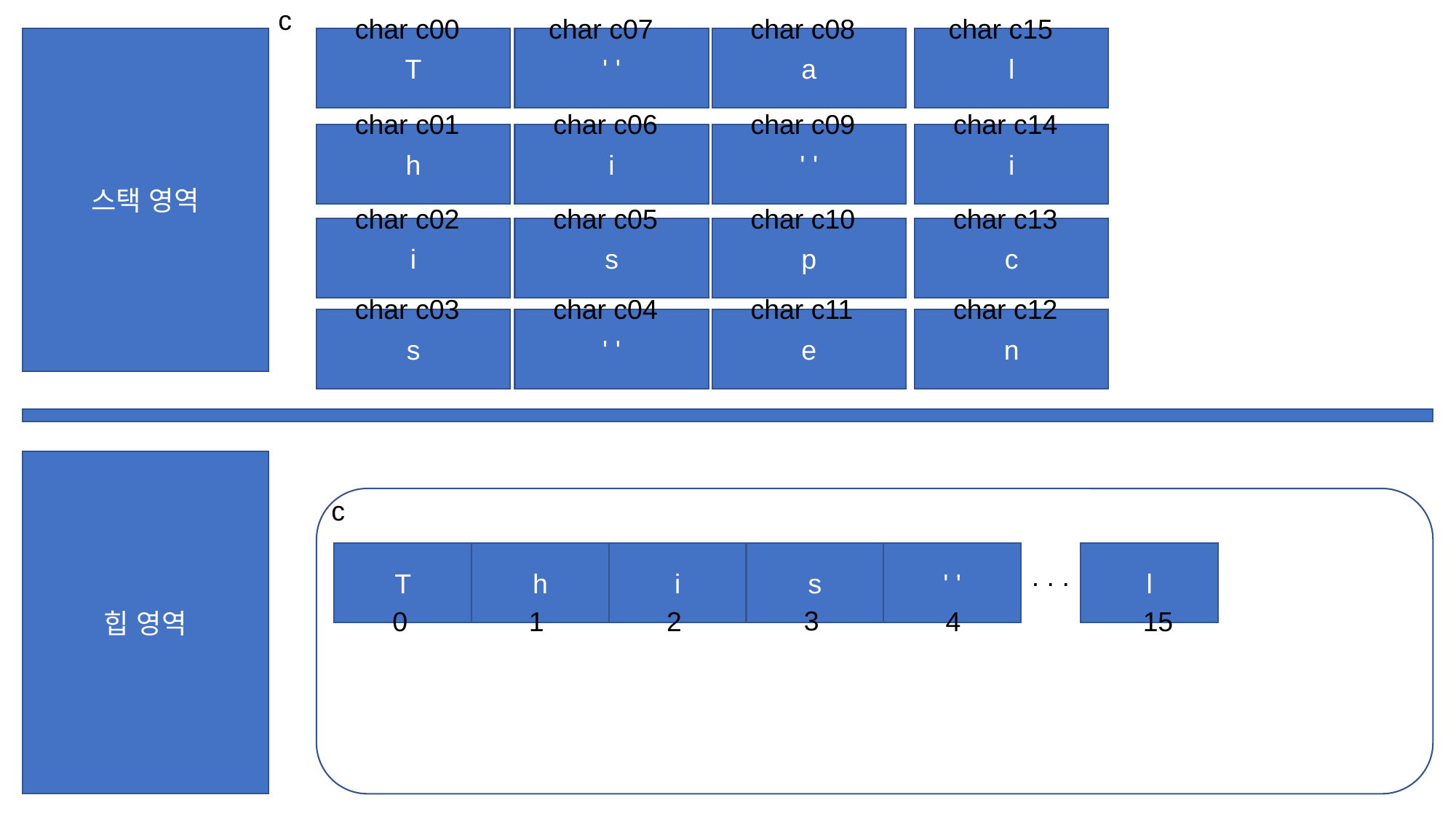

c
char c00
char c07
char c08
char c15
스택 영역
T
' '
a
l
char c01
char c06
char c09
char c14
h
i
' '
i
char c02
char c05
char c10
char c13
i
s
p
c
char c03
char c04
char c11
char c12
s
' '
e
n

힙 영역

c
T
h
i
s
' '
l
. . .
3
0
1
2
4
15